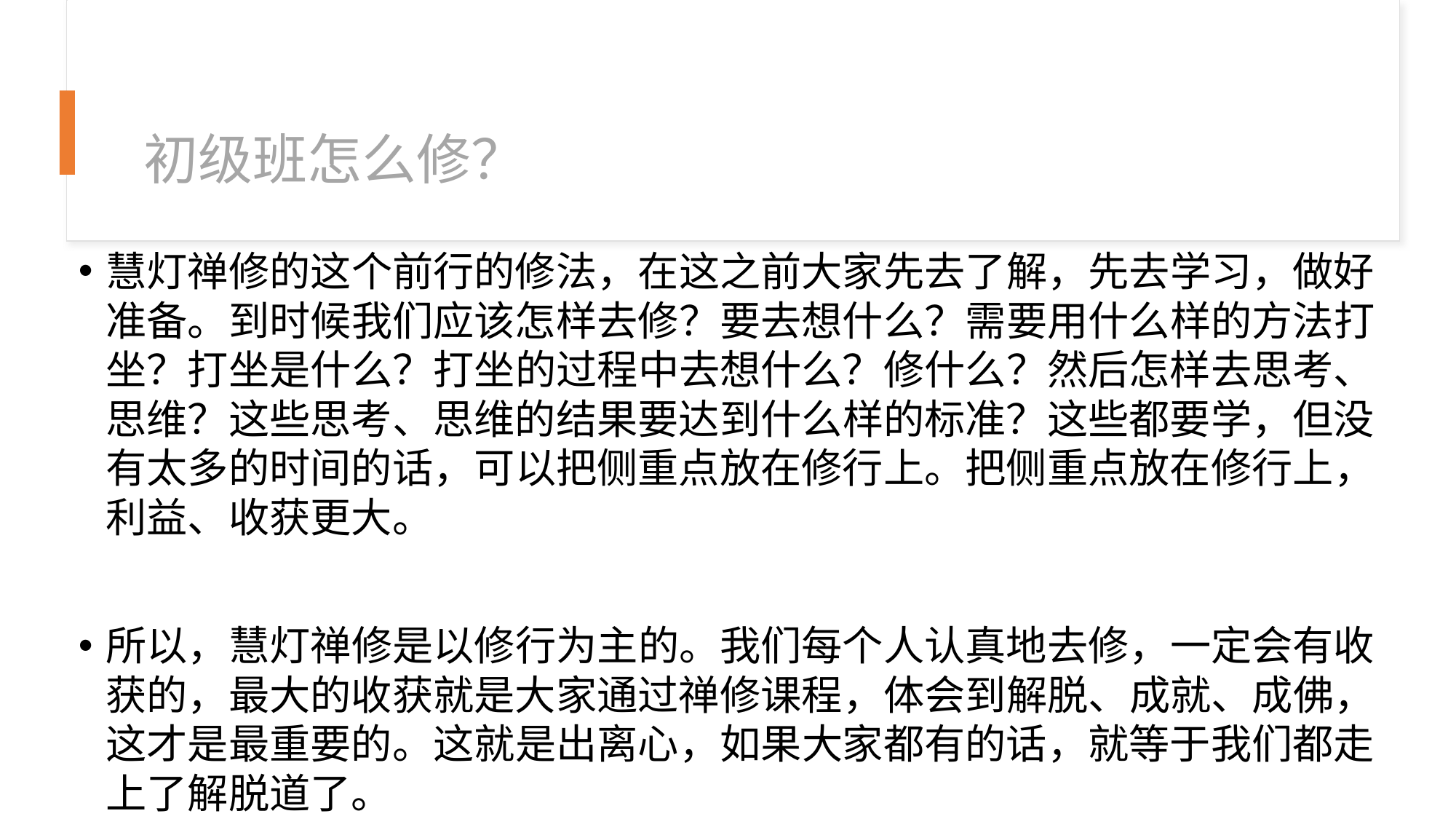

# 初级班怎么修？

慧灯禅修的这个前行的修法，在这之前大家先去了解，先去学习，做好准备。到时候我们应该怎样去修？要去想什么？需要用什么样的方法打坐？打坐是什么？打坐的过程中去想什么？修什么？然后怎样去思考、思维？这些思考、思维的结果要达到什么样的标准？这些都要学，但没有太多的时间的话，可以把侧重点放在修行上。把侧重点放在修行上，利益、收获更大。

所以，慧灯禅修是以修行为主的。我们每个人认真地去修，一定会有收获的，最大的收获就是大家通过禅修课程，体会到解脱、成就、成佛，这才是最重要的。这就是出离心，如果大家都有的话，就等于我们都走上了解脱道了。